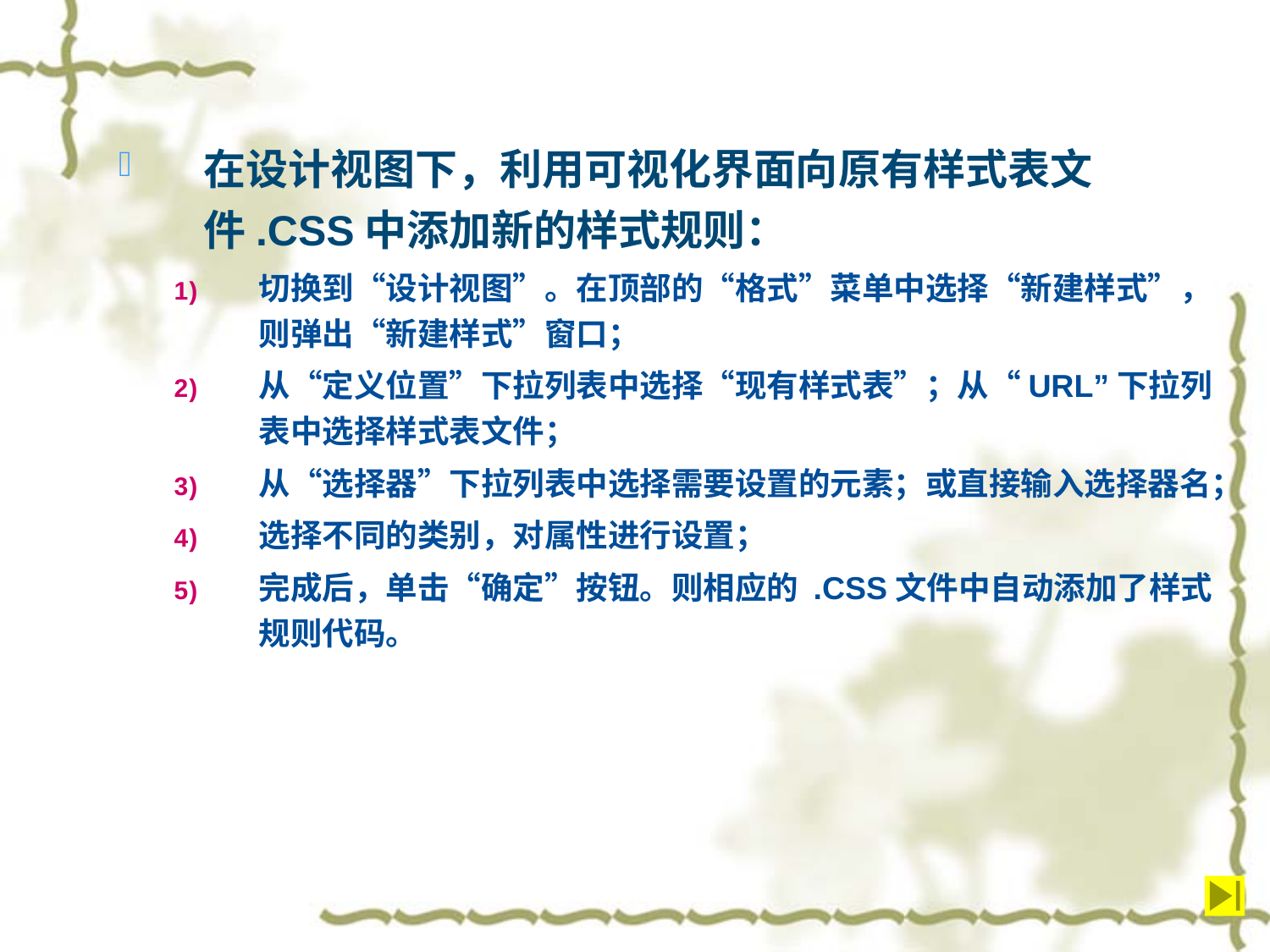

在设计视图下，利用可视化界面向原有样式表文件.CSS中添加新的样式规则：
切换到“设计视图”。在顶部的“格式”菜单中选择“新建样式”，则弹出“新建样式”窗口；
从“定义位置”下拉列表中选择“现有样式表”；从“URL”下拉列表中选择样式表文件；
从“选择器”下拉列表中选择需要设置的元素；或直接输入选择器名；
选择不同的类别，对属性进行设置；
完成后，单击“确定”按钮。则相应的 .CSS文件中自动添加了样式规则代码。